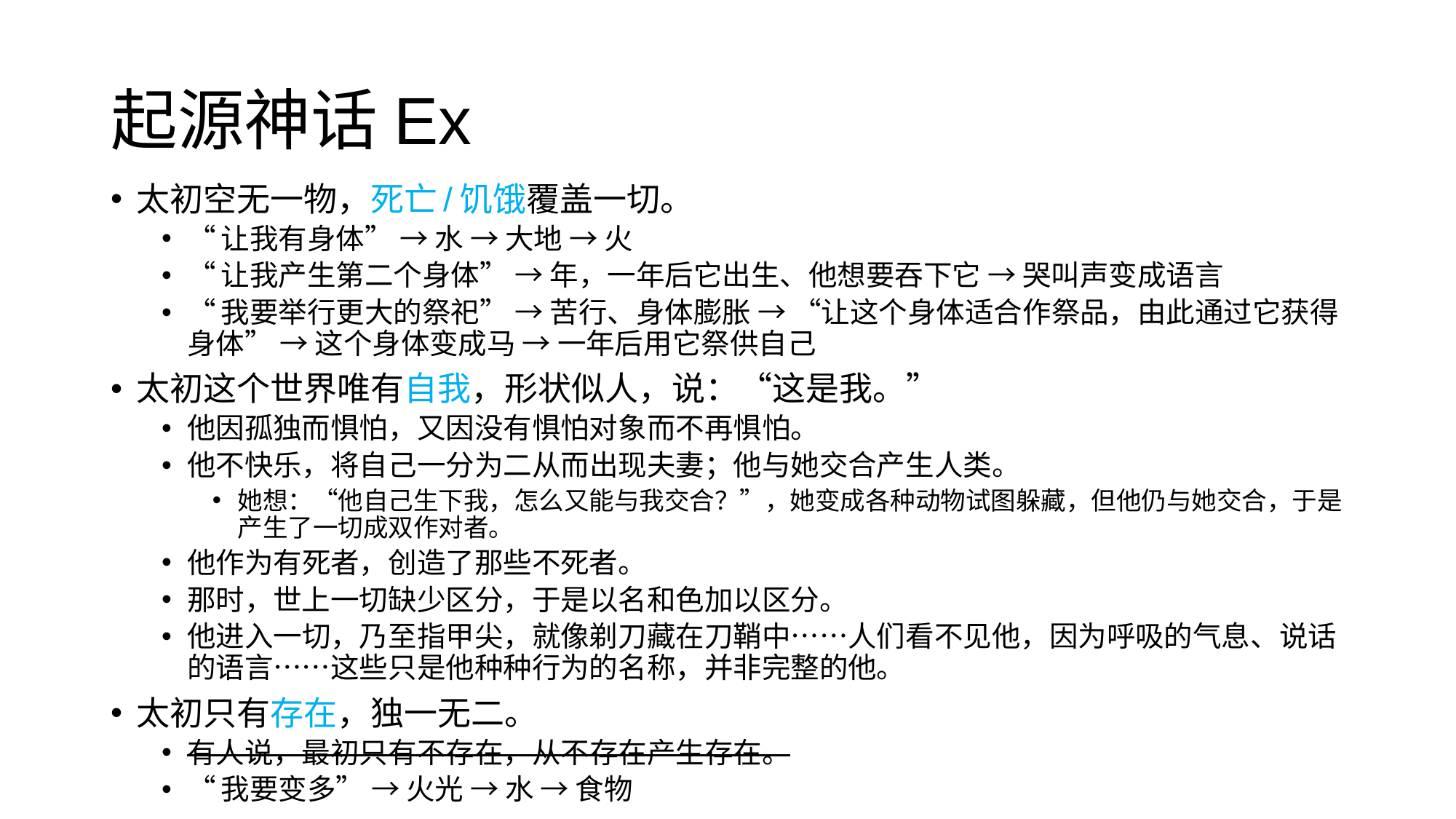

# 起源神话Ex
太初空无一物，死亡/饥饿覆盖一切。
“让我有身体” → 水 → 大地 → 火
“让我产生第二个身体” → 年，一年后它出生、他想要吞下它 → 哭叫声变成语言
“我要举行更大的祭祀” → 苦行、身体膨胀 → “让这个身体适合作祭品，由此通过它获得身体” → 这个身体变成马 → 一年后用它祭供自己
太初这个世界唯有自我，形状似人，说：“这是我。”
他因孤独而惧怕，又因没有惧怕对象而不再惧怕。
他不快乐，将自己一分为二从而出现夫妻；他与她交合产生人类。
她想：“他自己生下我，怎么又能与我交合？”，她变成各种动物试图躲藏，但他仍与她交合，于是产生了一切成双作对者。
他作为有死者，创造了那些不死者。
那时，世上一切缺少区分，于是以名和色加以区分。
他进入一切，乃至指甲尖，就像剃刀藏在刀鞘中……人们看不见他，因为呼吸的气息、说话的语言……这些只是他种种行为的名称，并非完整的他。
太初只有存在，独一无二。
有人说，最初只有不存在，从不存在产生存在。
“我要变多” → 火光 → 水 → 食物